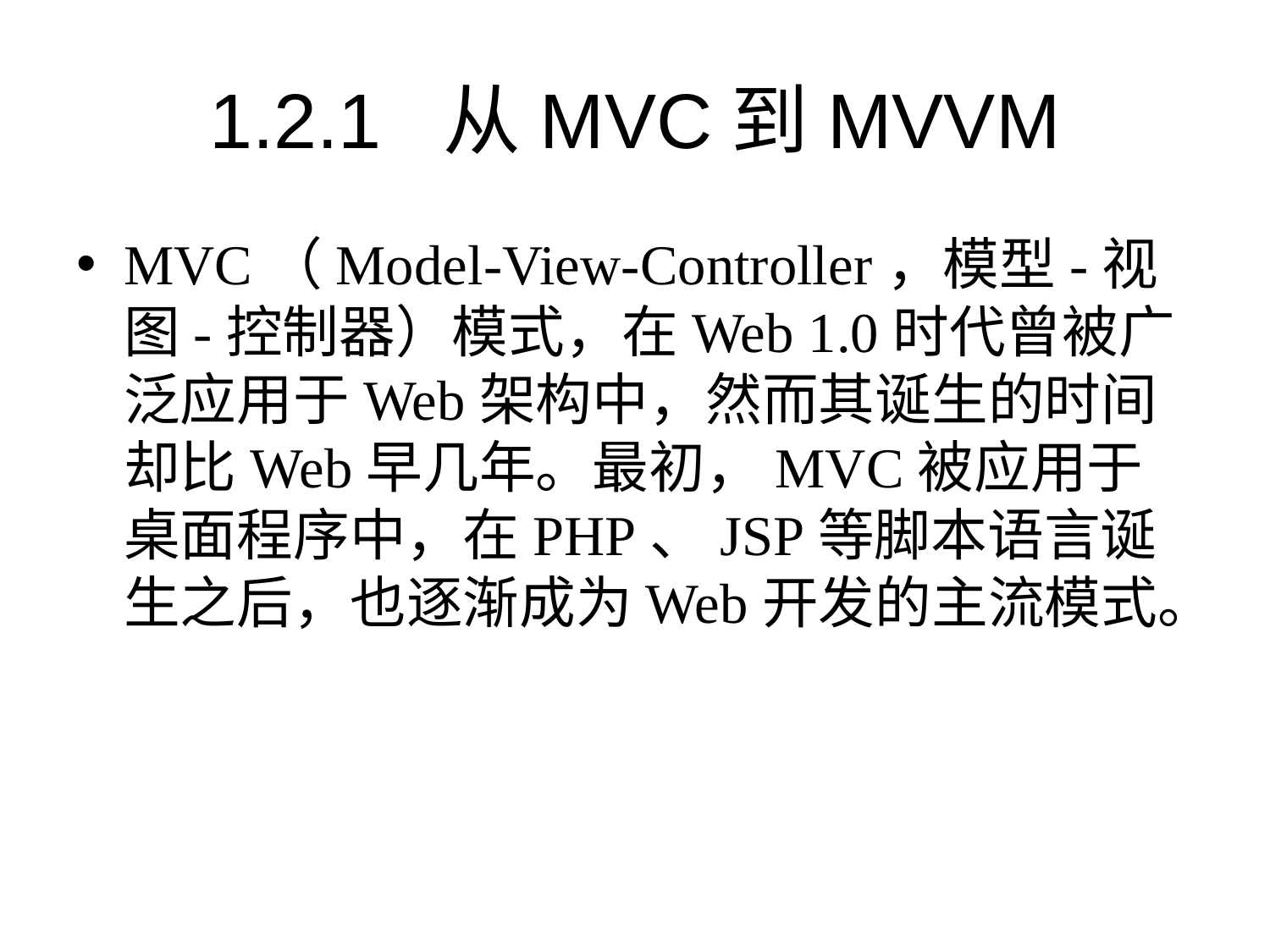

# 1.2.1  从MVC到MVVM
MVC（Model-View-Controller，模型-视图-控制器）模式，在Web 1.0时代曾被广泛应用于Web架构中，然而其诞生的时间却比Web早几年。最初，MVC被应用于桌面程序中，在PHP、JSP等脚本语言诞生之后，也逐渐成为Web开发的主流模式。